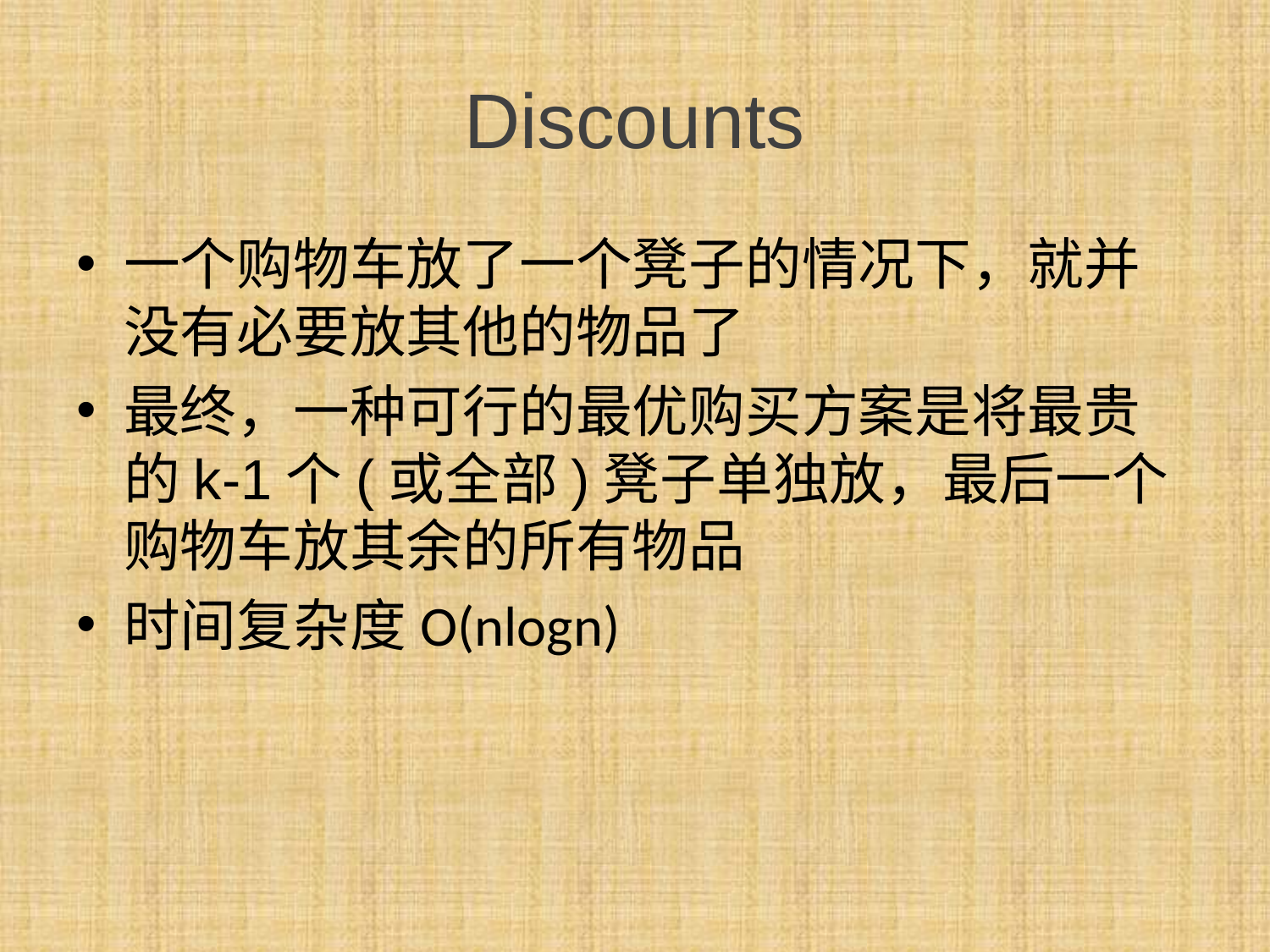

# Discounts
一个购物车放了一个凳子的情况下，就并没有必要放其他的物品了
最终，一种可行的最优购买方案是将最贵的k-1个(或全部)凳子单独放，最后一个购物车放其余的所有物品
时间复杂度O(nlogn)